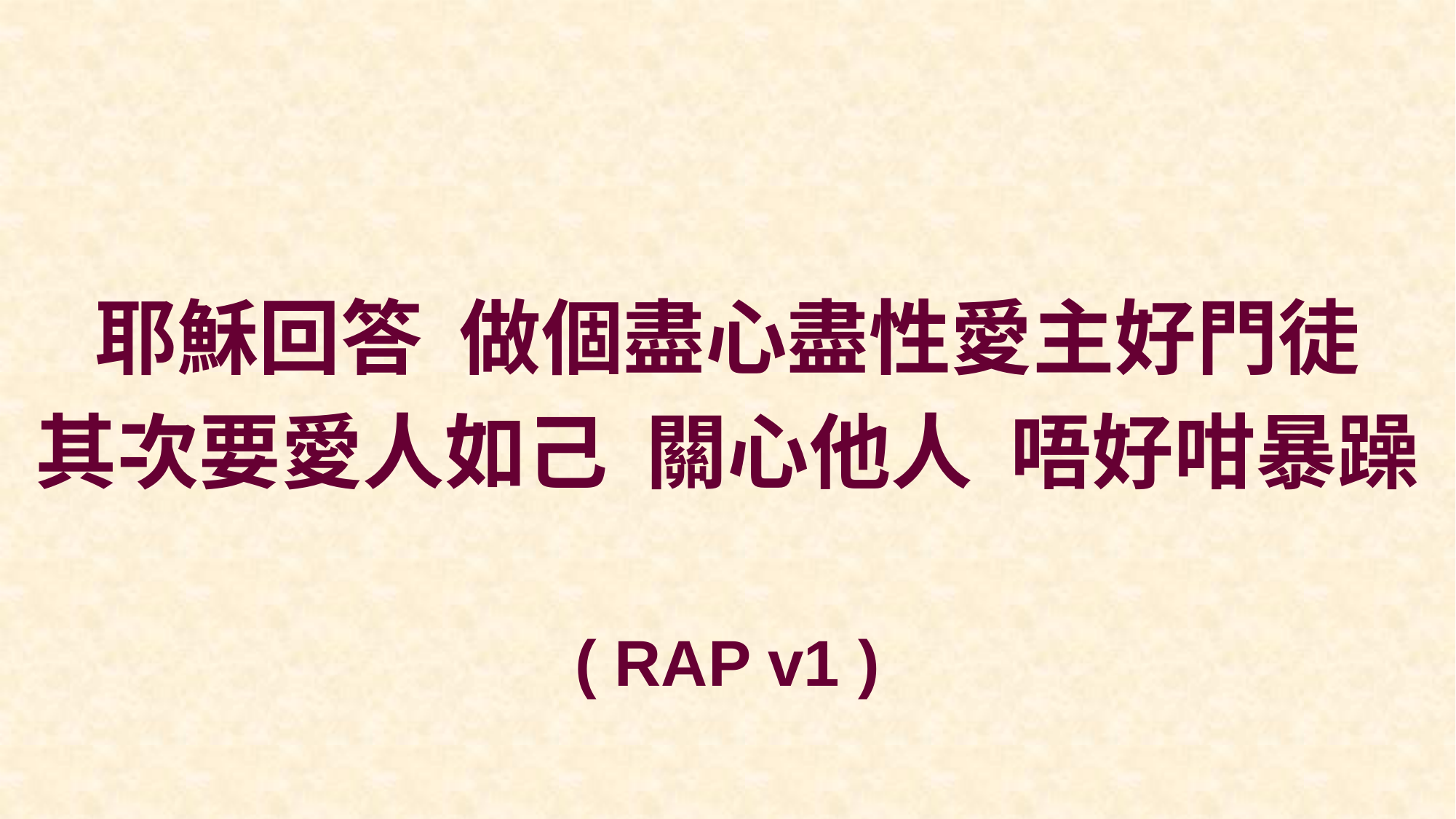

耶穌回答  做個盡心盡性愛主好門徒
其次要愛人如己  關心他人​  唔好咁暴躁
( RAP v1 )